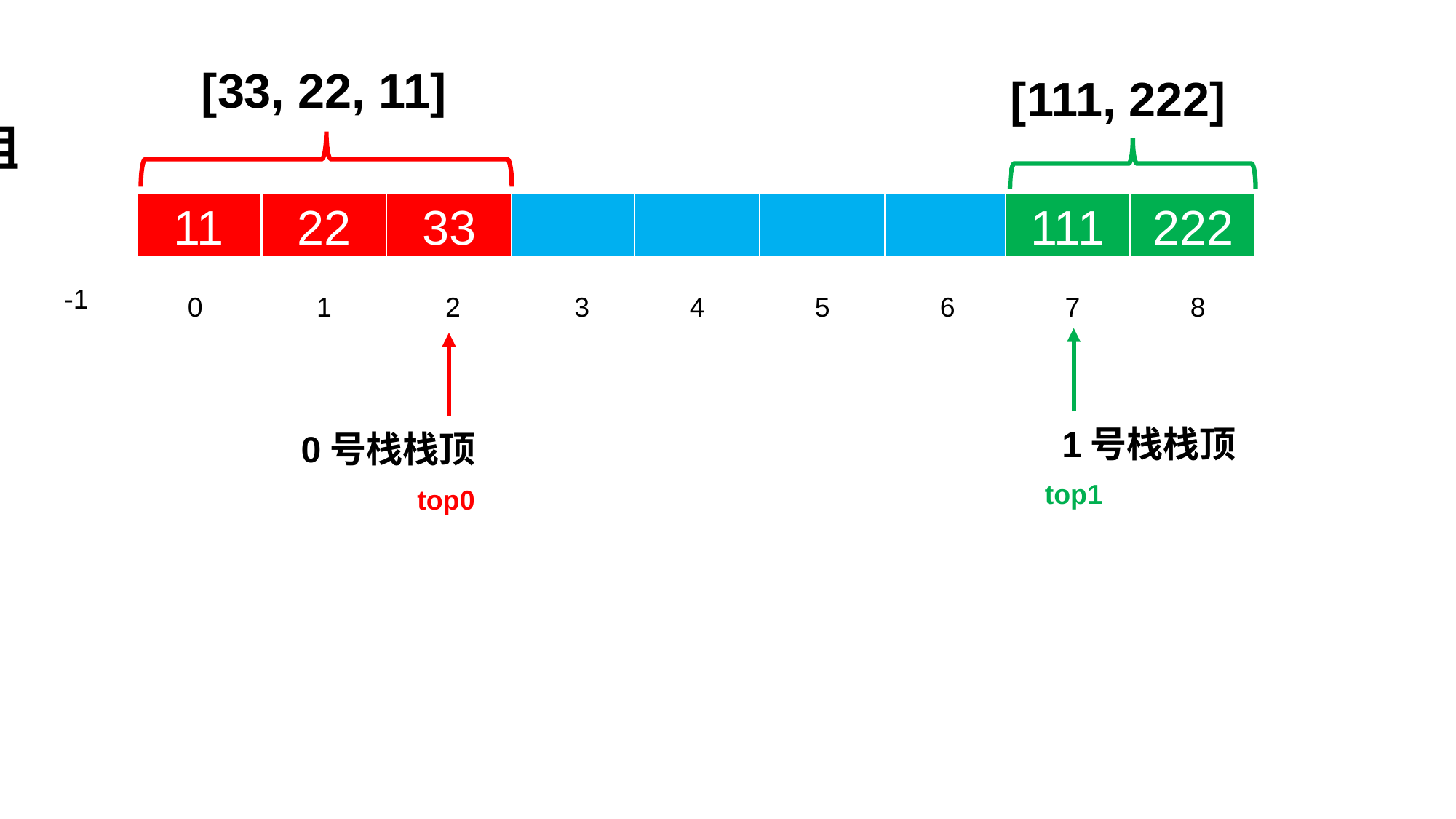

[33, 22, 11]
[111, 222]
共享栈数组
11
22
33

111
222
-1
0
1
2
3
4
5
6
7
8
1号栈栈顶
0号栈栈顶
top1
top0